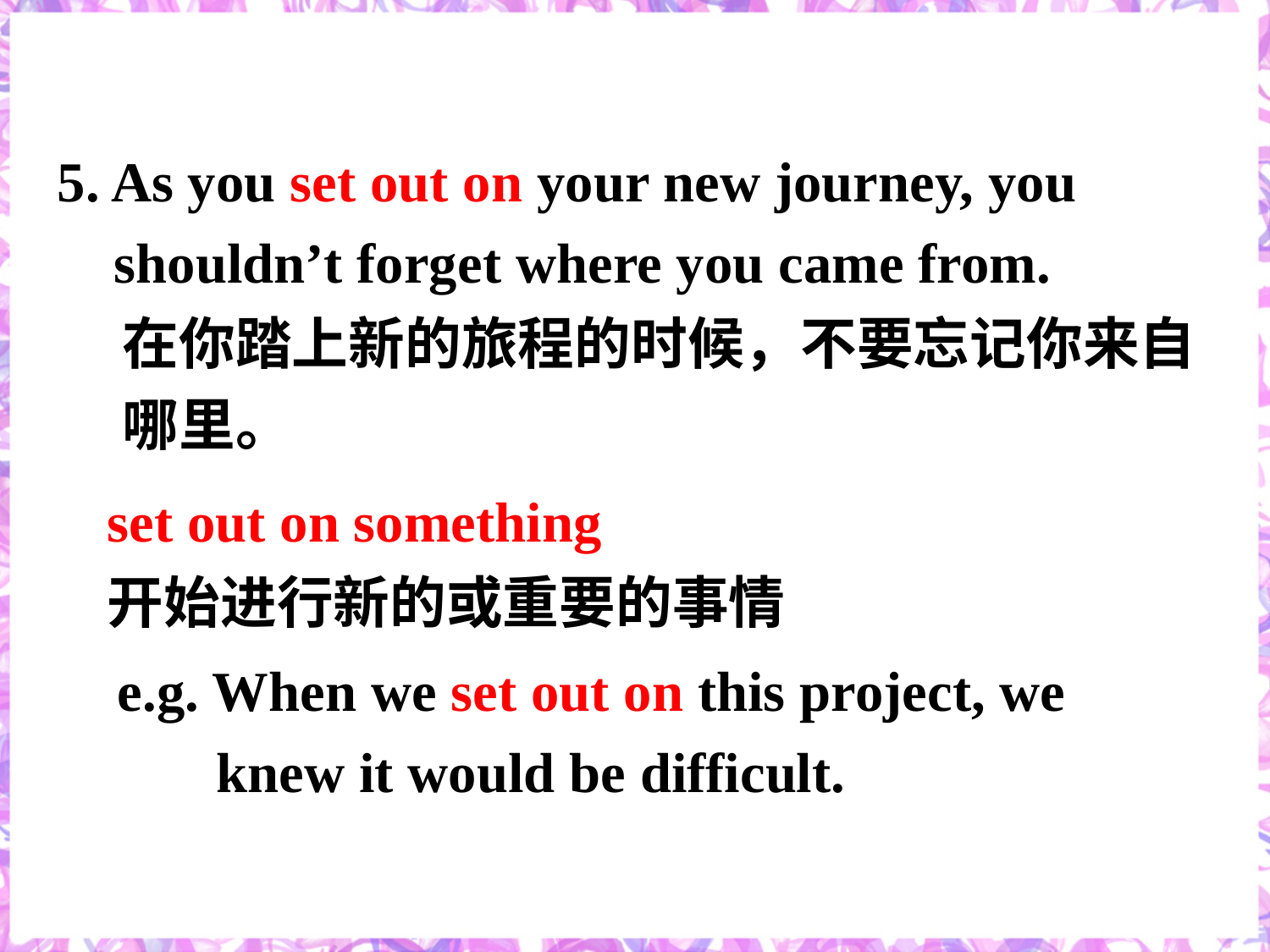

5. As you set out on your new journey, you
    shouldn’t forget where you came from.
    在你踏上新的旅程的时候，不要忘记你来自
    哪里。
set out on something
开始进行新的或重要的事情
e.g. When we set out on this project, we
       knew it would be difficult.